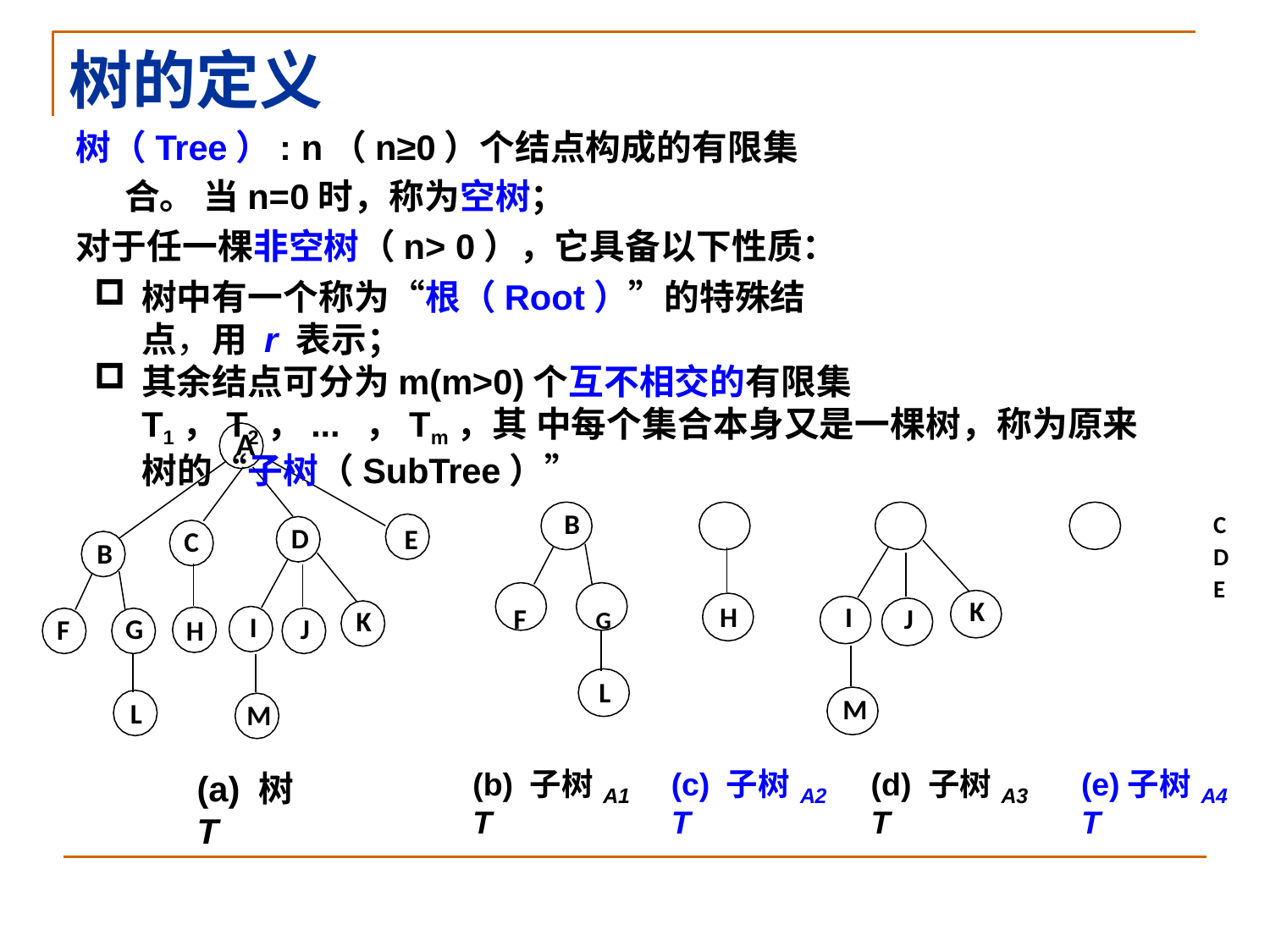

# 树的定义
树（Tree）: n（n≥0）个结点构成的有限集合。 当n=0时，称为空树；
对于任一棵非空树（n> 0），它具备以下性质：
树中有一个称为“根（Root）”的特殊结点，用 r 表示；
其余结点可分为m(m>0)个互不相交的有限集T1，T2，... ，Tm，其 中每个集合本身又是一棵树，称为原来树的“子树（SubTree）”

A

B	C	D	E

D
E

C

B

F	G

K

I
H

J

K

I

G
J
F
H

L

M

L
M

(b) 子树T
(c) 子树T
(d) 子树T
(e)子树T
(a) 树T
A1
A2
A3
A4